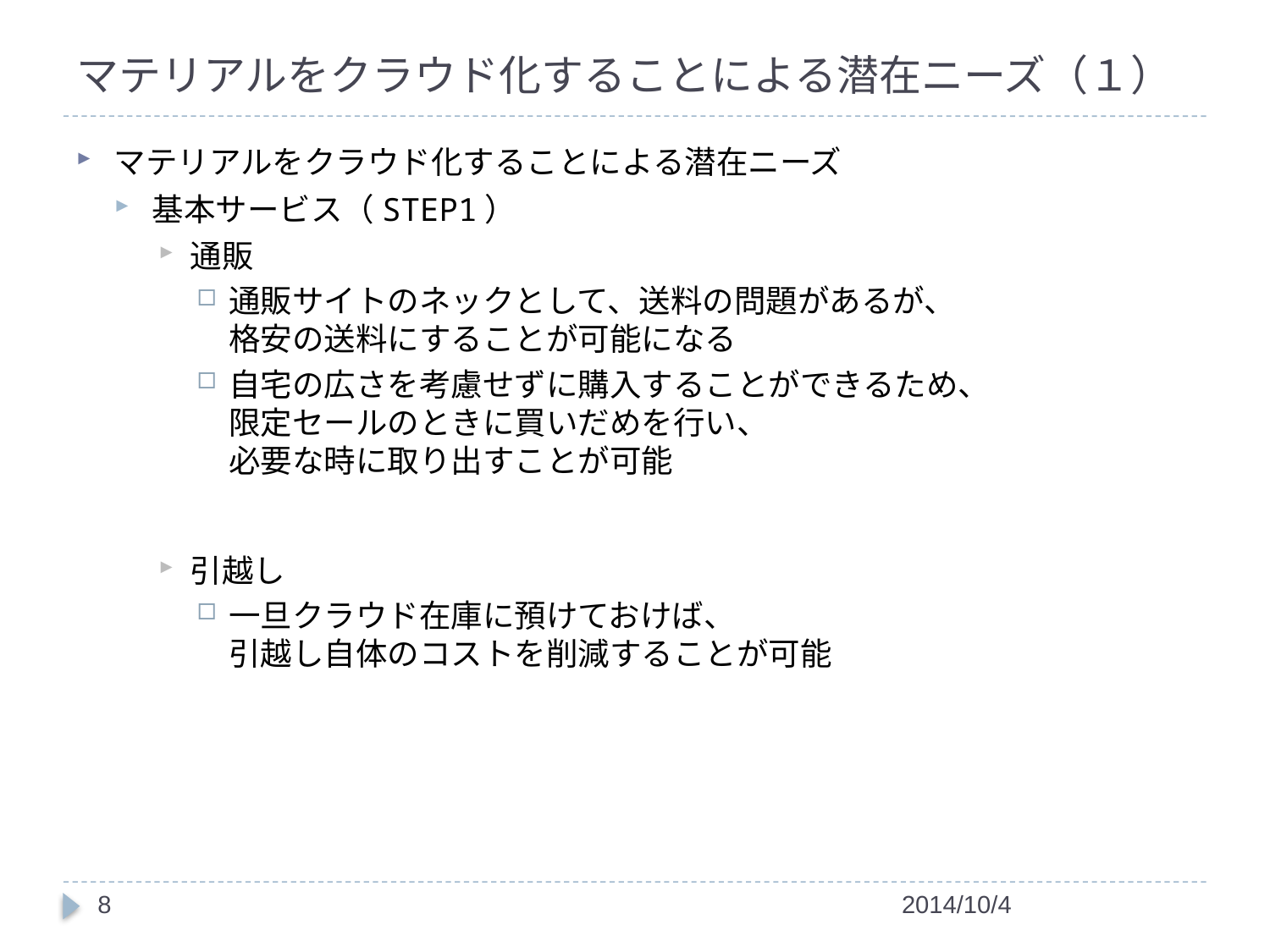

# マテリアルをクラウド化することによる潜在ニーズ（１）
マテリアルをクラウド化することによる潜在ニーズ
基本サービス（STEP1）
通販
通販サイトのネックとして、送料の問題があるが、
格安の送料にすることが可能になる
自宅の広さを考慮せずに購入することができるため、
限定セールのときに買いだめを行い、
必要な時に取り出すことが可能

引越し
一旦クラウド在庫に預けておけば、
引越し自体のコストを削減することが可能

8
2014/10/4